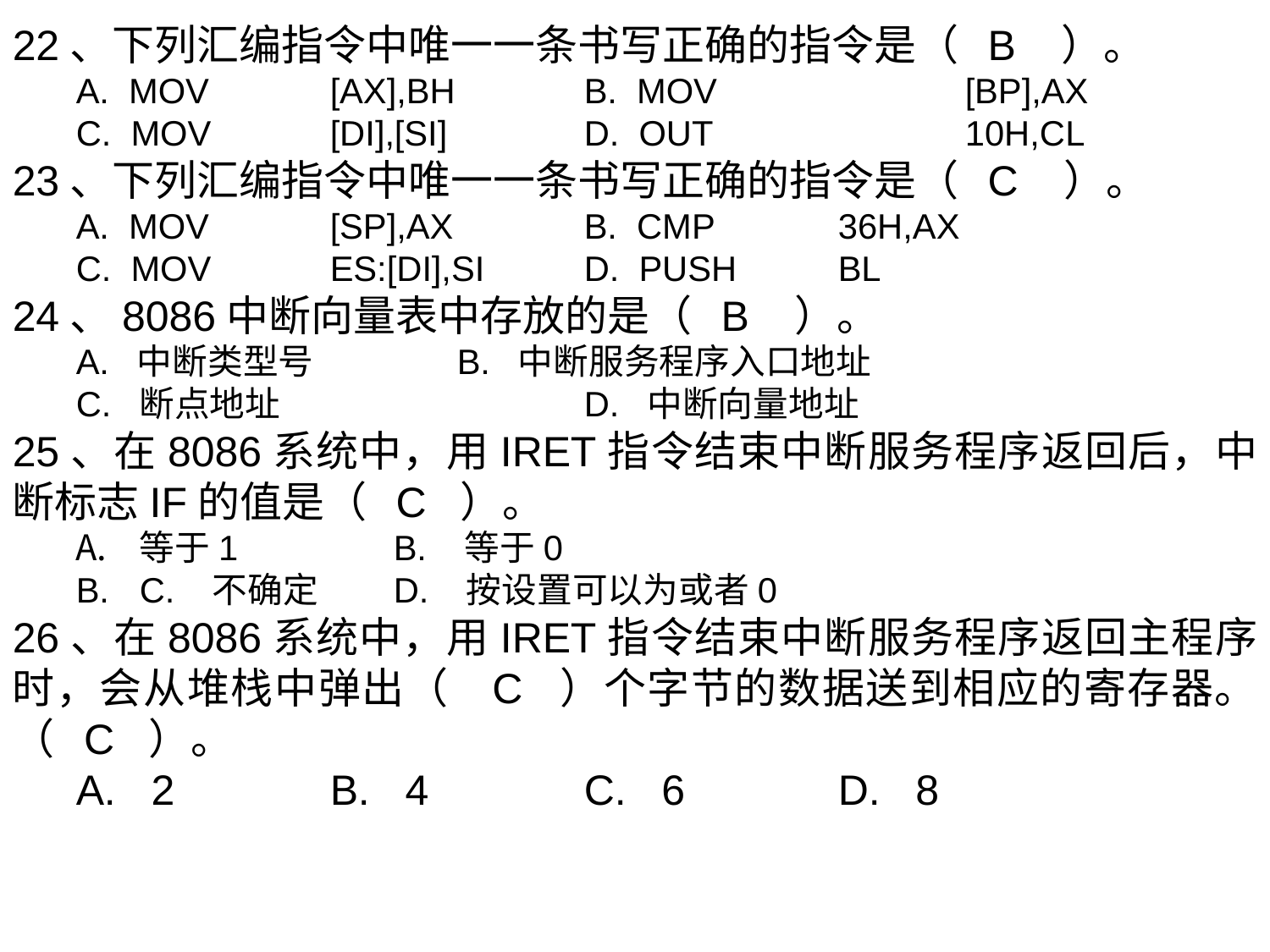

22、下列汇编指令中唯一一条书写正确的指令是（  B   ）。
A.  MOV	[AX],BH		B.  MOV		[BP],AX
C.  MOV	[DI],[SI]		D.  OUT		10H,CL
23、下列汇编指令中唯一一条书写正确的指令是（  C   ）。
A.  MOV	[SP],AX		B.  CMP	36H,AX
C.  MOV	ES:[DI],SI	D.  PUSH	BL
24、8086中断向量表中存放的是（  B   ）。
A.  中断类型号		B.  中断服务程序入口地址
C.  断点地址			D.  中断向量地址
25、在8086系统中，用IRET指令结束中断服务程序返回后，中断标志IF的值是（  C  ）。
等于1		B.   等于0
C.   不确定	D.   按设置可以为或者0
26、在8086系统中，用IRET指令结束中断服务程序返回主程序时，会从堆栈中弹出（   C  ）个字节的数据送到相应的寄存器。（  C  ）。
A.   2		B.   4		C.   6		D.   8